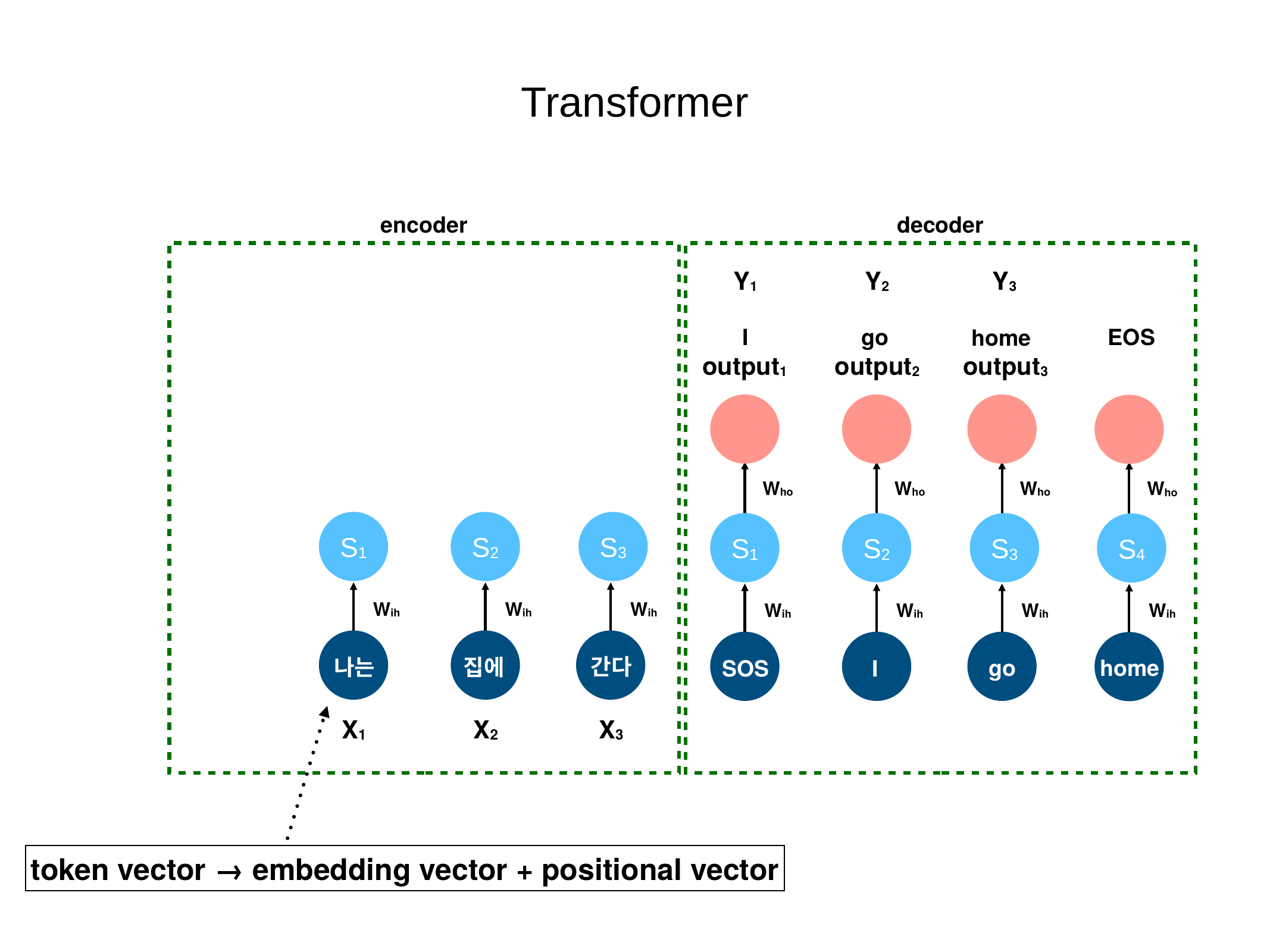

Transformer
encoder
decoder

Y1
Y2
Y3
I
go
EOS
home
output1
output2
output3

Who
Who
Who
Who
S1
S2
S3
S1
S2
S3
S4

Wih
Wih
Wih
Wih
Wih
Wih
Wih

간다
go
home
나는
집에
SOS
I

X1
X2
X3
token vector → embedding vector + positional vector